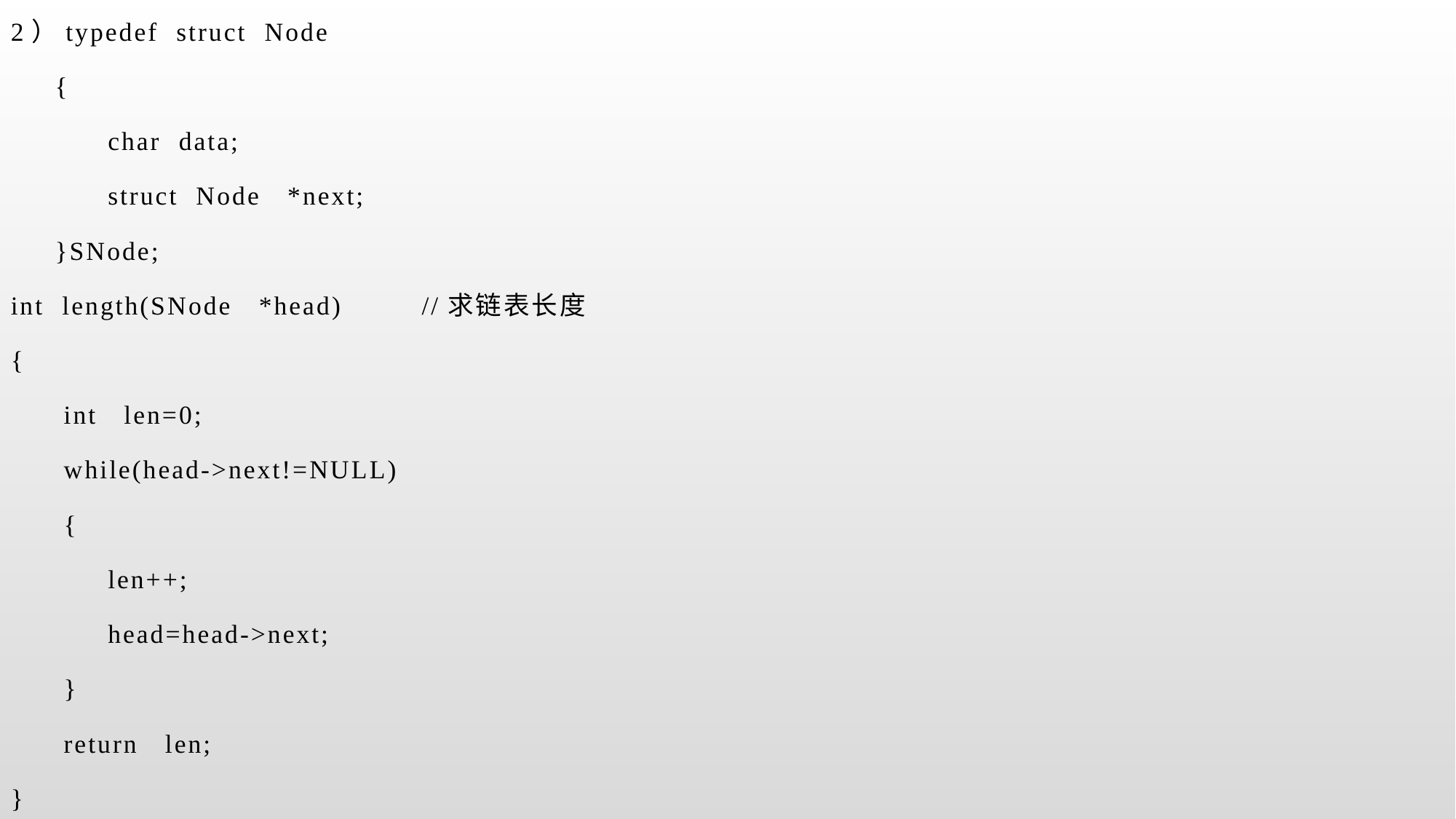

2）typedef  struct  Node
     {
           char  data;
           struct  Node   *next;
     }SNode;
int  length(SNode   *head)         //求链表长度
{
      int   len=0;
      while(head->next!=NULL)
      {
           len++;
           head=head->next;
      }
      return   len;
}